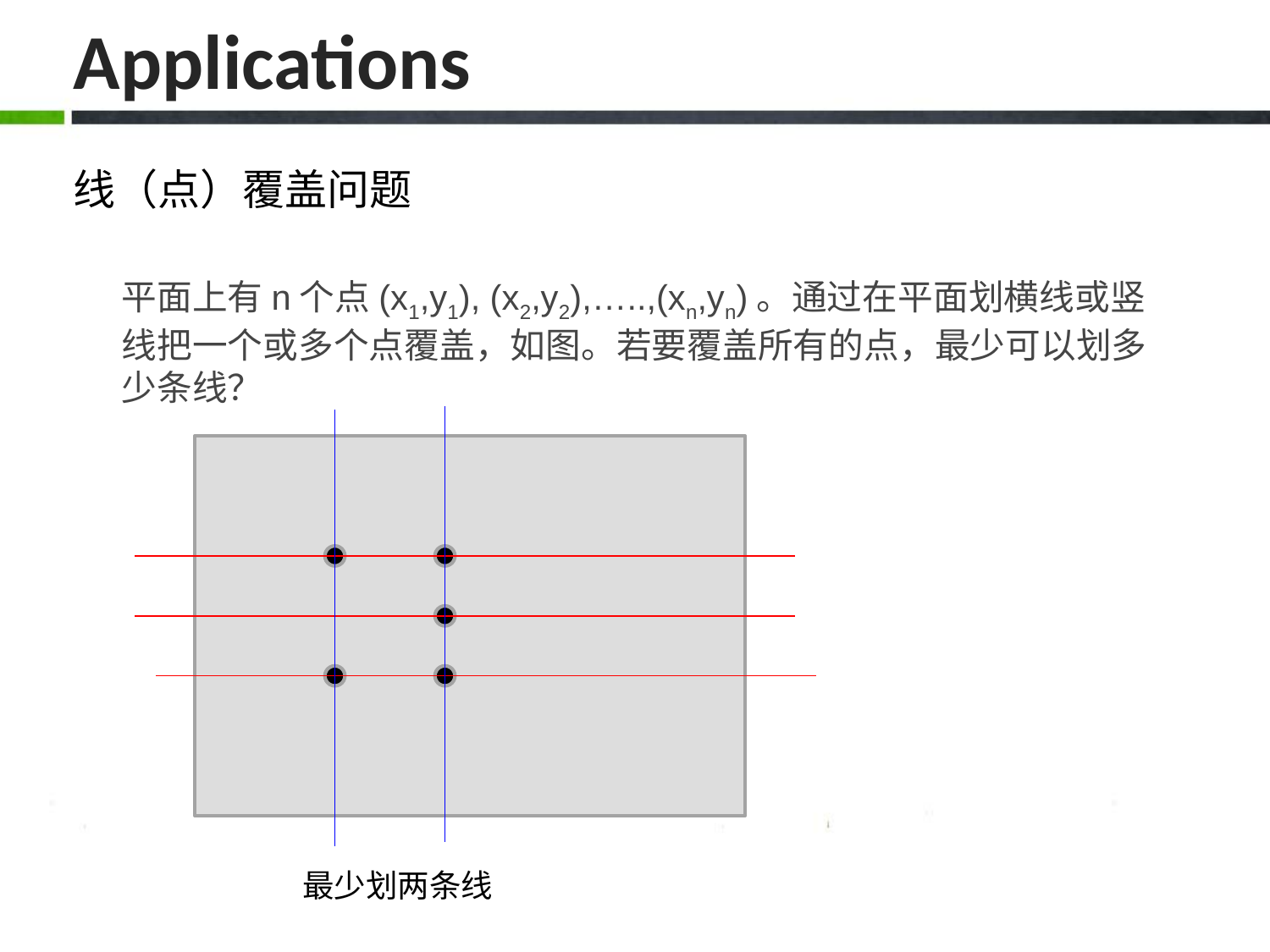

Applications
线（点）覆盖问题

平面上有n个点(x1,y1), (x2,y2),…..,(xn,yn)。通过在平面划横线或竖线把一个或多个点覆盖，如图。若要覆盖所有的点，最少可以划多少条线？

最少划两条线